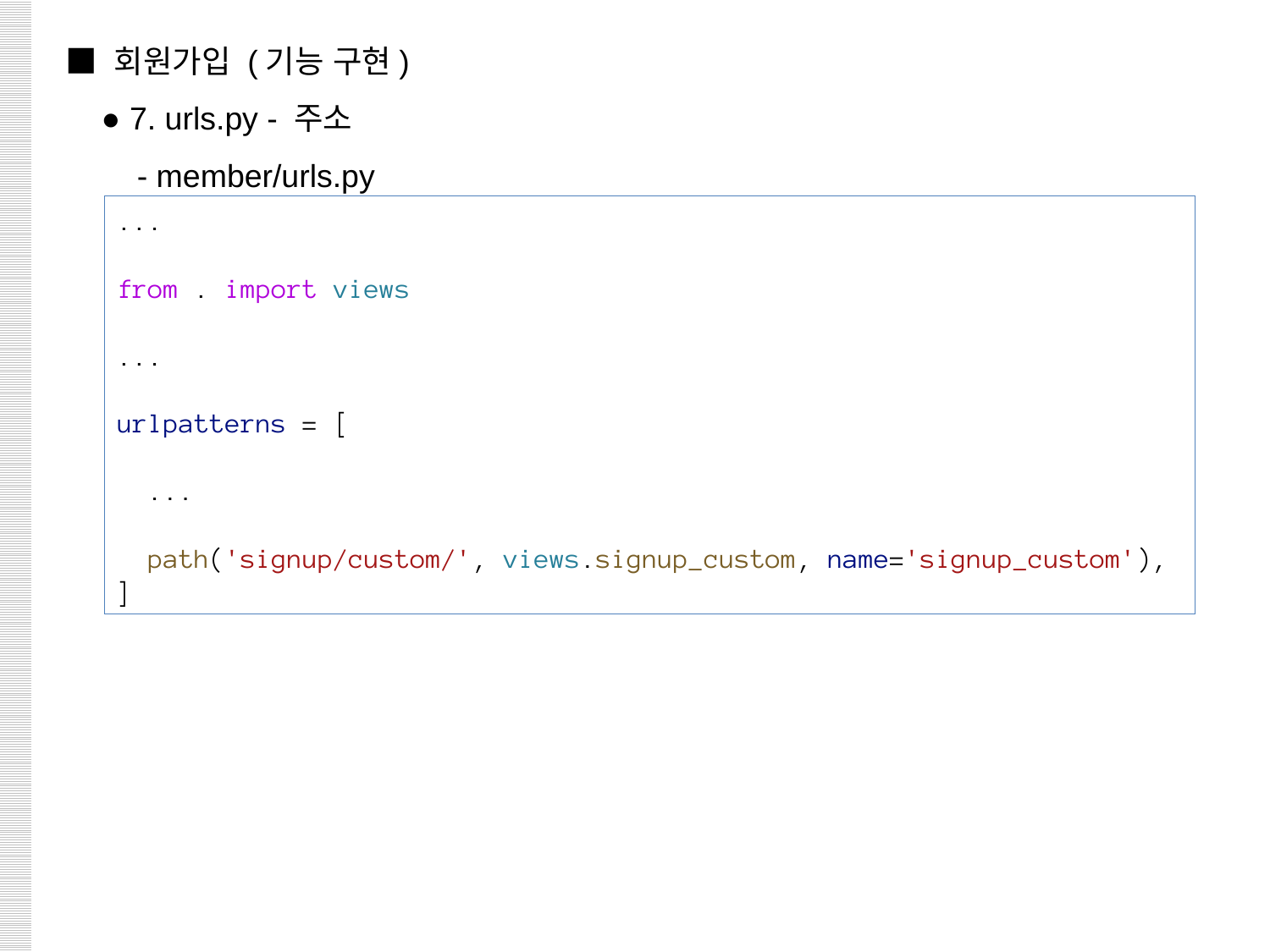

■ 회원가입 (기능 구현)
    ● 7. urls.py - 주소
        - member/urls.py
...

from . import views

...
urlpatterns = [

  ...

  path('signup/custom/', views.signup_custom, name='signup_custom'),
]